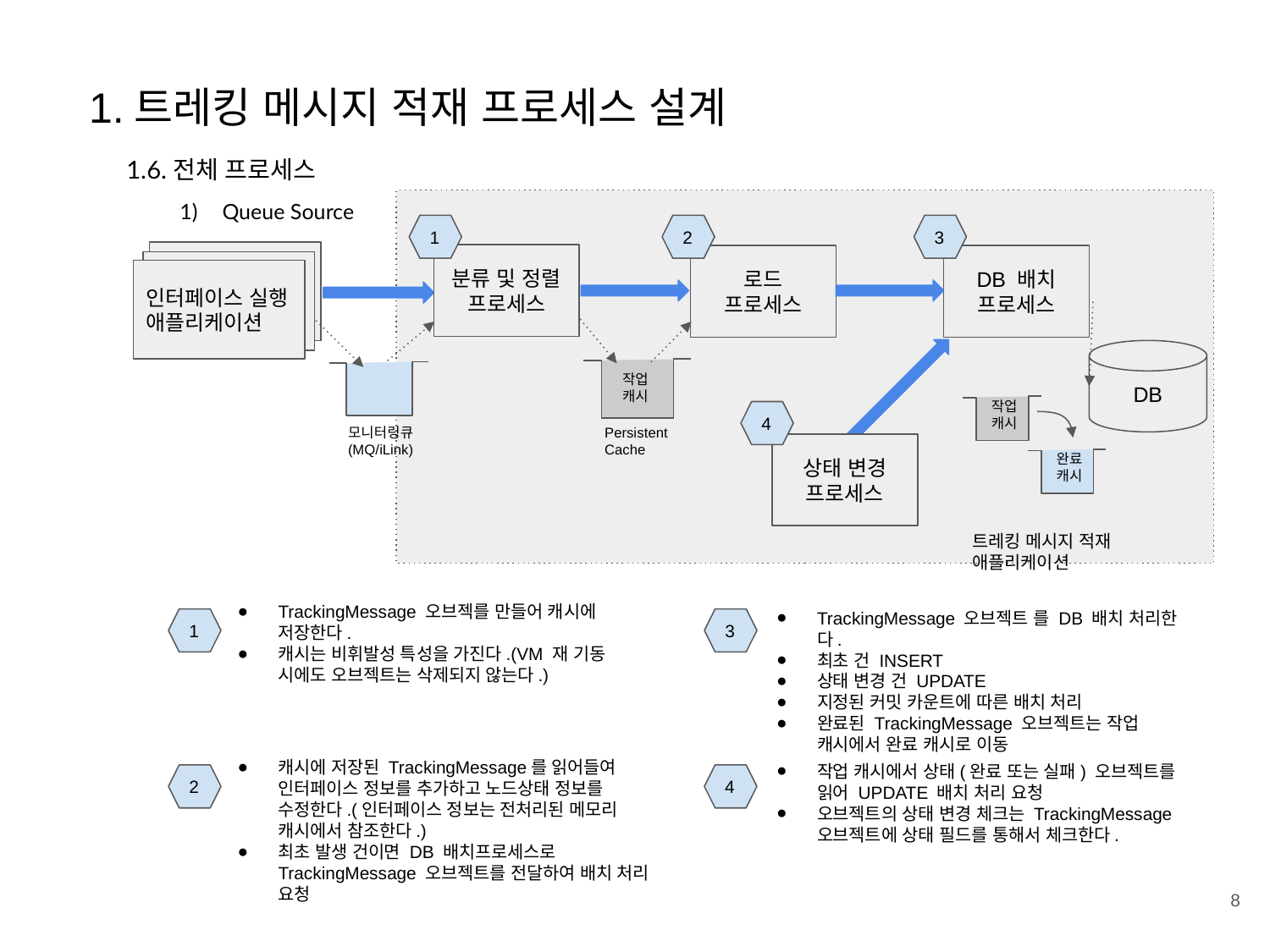

1.트레킹 메시지 적재 프로세스 설계
1.6.전체 프로세스
Queue Source

1
2
3
인터페이스 실행 애플리케이션
분류 및 정렬
프로세스
로드
프로세스
DB 배치
프로세스
인터페이스 실행 애플리케이션
인터페이스 실행 애플리케이션

DB
작업
캐시

작업
캐시

4
모니터링큐
(MQ/iLink)
Persistent Cache
상태 변경
프로세스
완료
캐시

트레킹 메시지 적재 애플리케이션
TrackingMessage 오브젝를 만들어 캐시에 저장한다.
캐시는 비휘발성 특성을 가진다.(VM 재 기동 시에도 오브젝트는 삭제되지 않는다.)

TrackingMessage 오브젝트 를 DB 배치 처리한다.
최초 건 INSERT
상태 변경 건 UPDATE
지정된 커밋 카운트에 따른 배치 처리
완료된 TrackingMessage 오브젝트는 작업 캐시에서 완료 캐시로 이동

1
3

캐시에 저장된 TrackingMessage를 읽어들여 인터페이스 정보를 추가하고 노드상태 정보를 수정한다.(인터페이스 정보는 전처리된 메모리 캐시에서 참조한다.)
최초 발생 건이면 DB 배치프로세스로 TrackingMessage 오브젝트를 전달하여 배치 처리 요청

작업 캐시에서 상태(완료 또는 실패) 오브젝트를 읽어 UPDATE 배치 처리 요청
오브젝트의 상태 변경 체크는 TrackingMessage 오브젝트에 상태 필드를 통해서 체크한다.

2
4
8